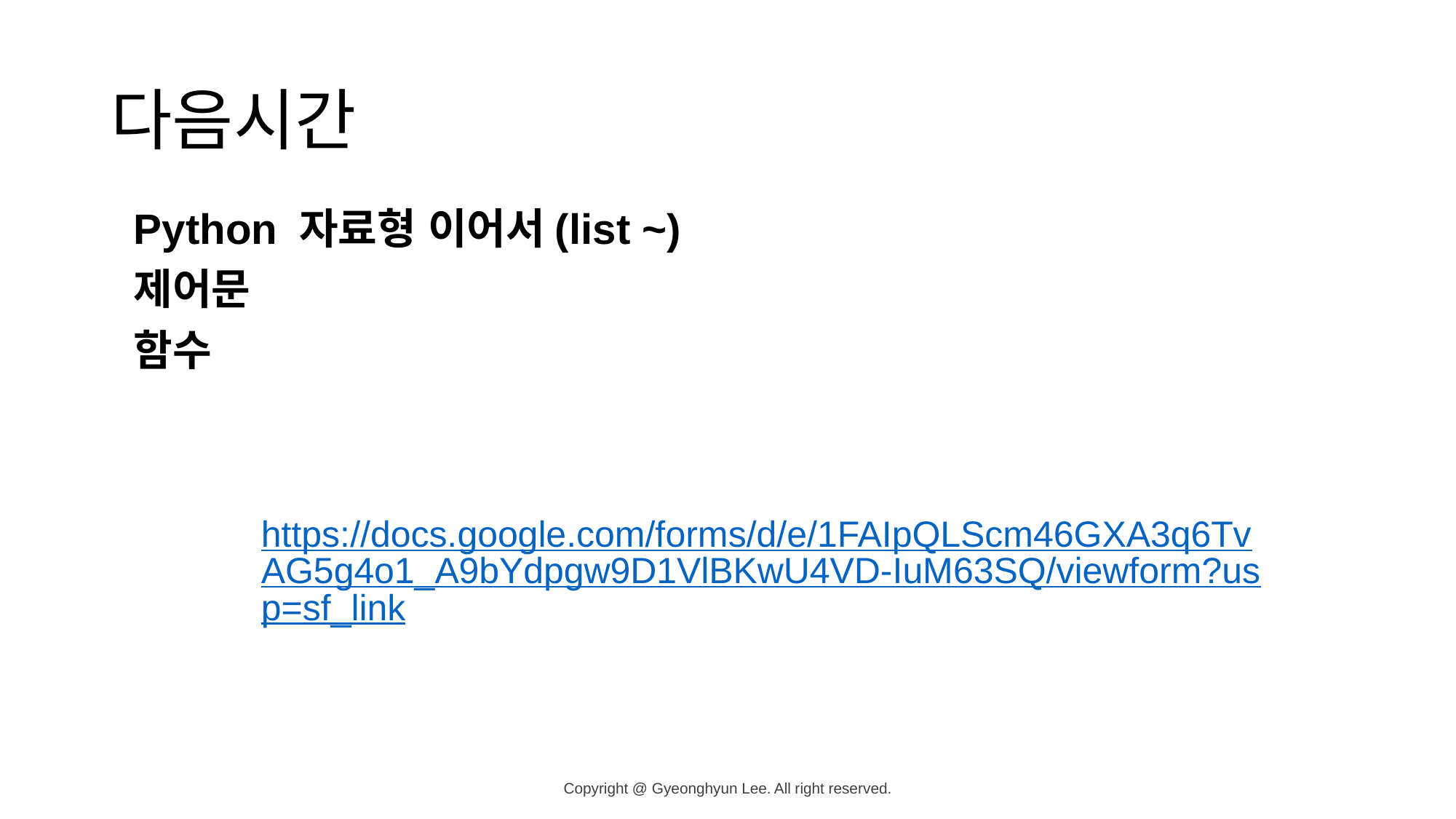

# 다음시간
Python 자료형 이어서(list ~)
제어문
함수

https://docs.google.com/forms/d/e/1FAIpQLScm46GXA3q6TvAG5g4o1_A9bYdpgw9D1VlBKwU4VD-IuM63SQ/viewform?usp=sf_link